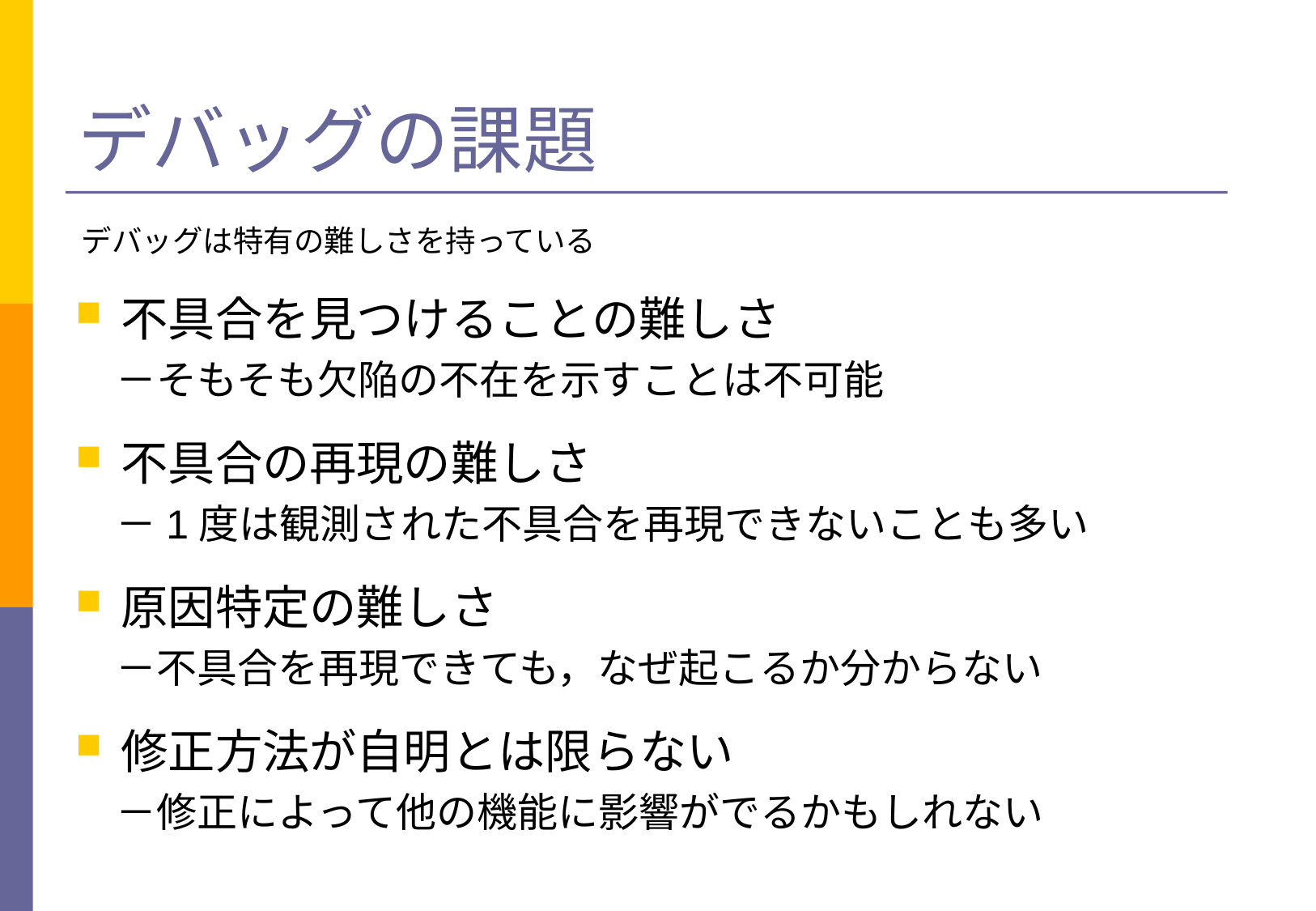

# デバッグの課題
デバッグは特有の難しさを持っている
不具合を見つけることの難しさ
　－そもそも欠陥の不在を示すことは不可能

不具合の再現の難しさ
　－1度は観測された不具合を再現できないことも多い

原因特定の難しさ
　－不具合を再現できても，なぜ起こるか分からない

修正方法が自明とは限らない
　－修正によって他の機能に影響がでるかもしれない